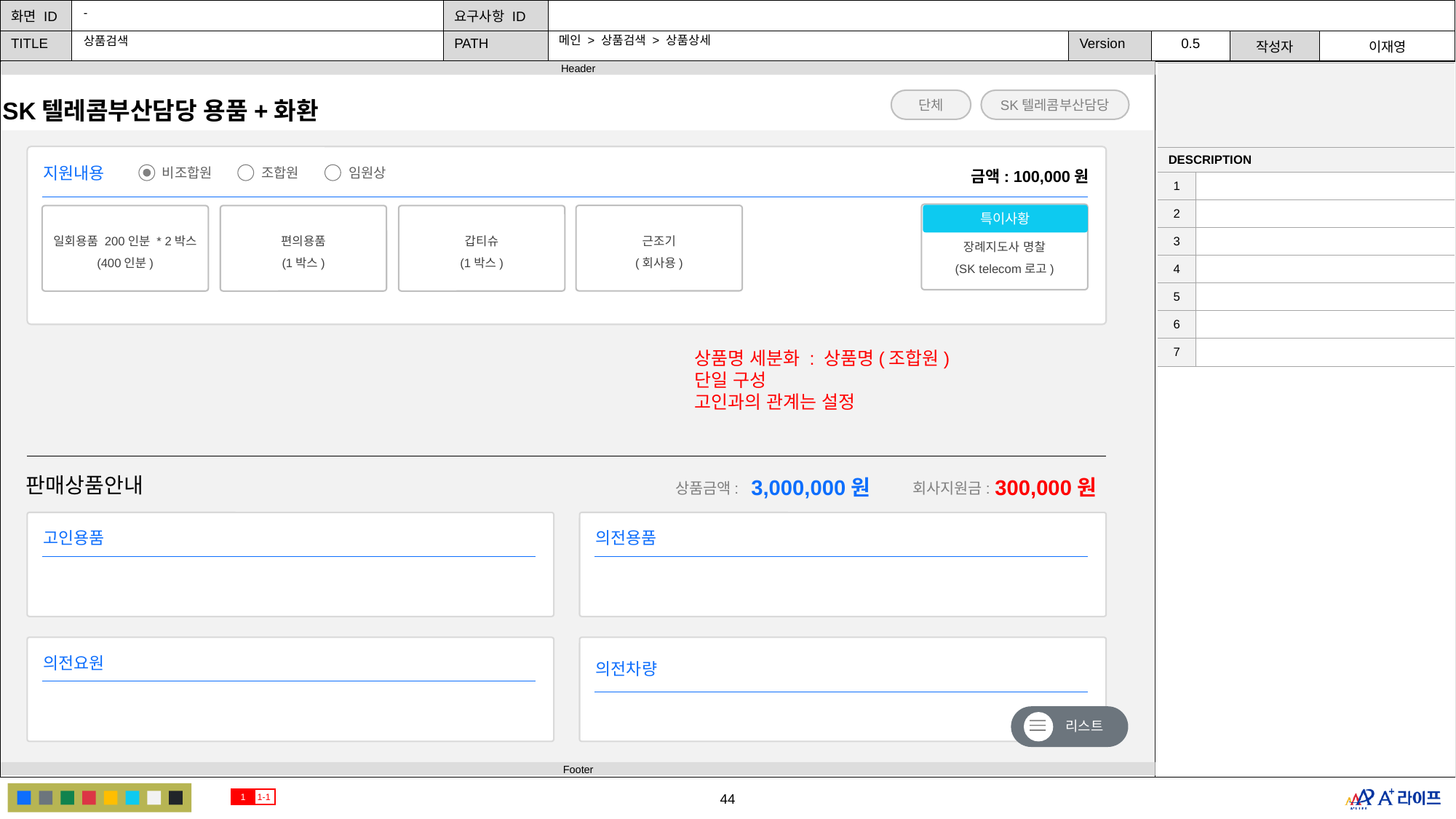

-

메인 > 상품검색 > 상품상세
상품검색
|  |  |
| --- | --- |
| DESCRIPTION |  |
| 1 |  |
| 2 |  |
| 3 |  |
| 4 |  |
| 5 |  |
| 6 |  |
| 7 |  |
단체
SK텔레콤부산담당
SK텔레콤부산담당 용품+화환

지원내용
비조합원

조합원

임원상

금액: 100,000원

장례지도사 명찰
(SK telecom로고)
특이사황
근조기
(회사용)
일회용품 200인분 * 2박스
(400인분)
편의용품
(1박스)
갑티슈
(1박스)
상품명 세분화 : 상품명(조합원)
단일 구성
고인과의 관계는 설정
판매상품안내
3,000,000원
300,000원
상품금액:
회사지원금:

고인용품

의전용품

의전요원

의전차량

리스트

1
1-1